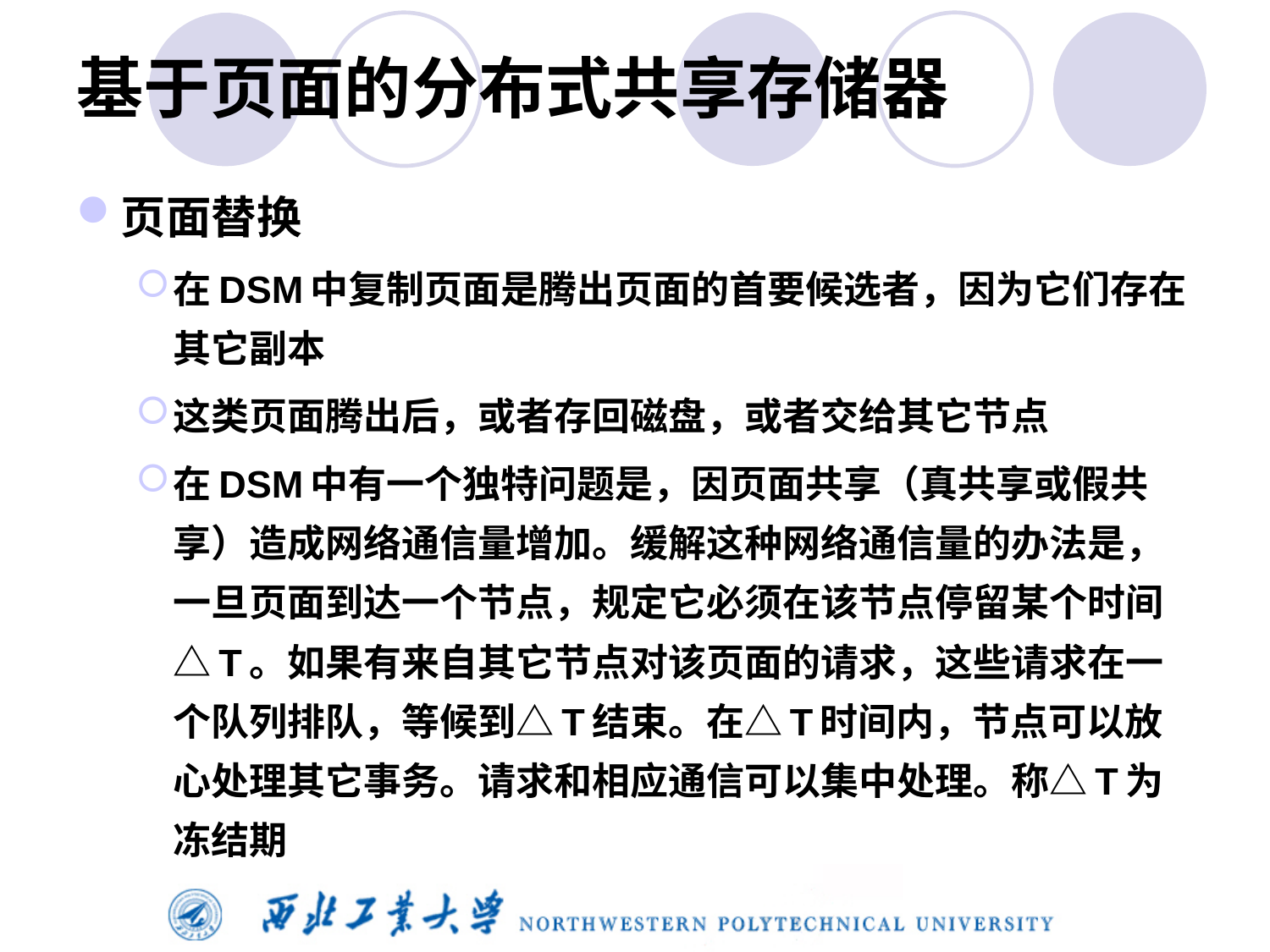

# 基于页面的分布式共享存储器
页面替换
在DSM中复制页面是腾出页面的首要候选者，因为它们存在其它副本
这类页面腾出后，或者存回磁盘，或者交给其它节点
在DSM中有一个独特问题是，因页面共享（真共享或假共享）造成网络通信量增加。缓解这种网络通信量的办法是，一旦页面到达一个节点，规定它必须在该节点停留某个时间△T。如果有来自其它节点对该页面的请求，这些请求在一个队列排队，等候到△T结束。在△T时间内，节点可以放心处理其它事务。请求和相应通信可以集中处理。称△T为冻结期